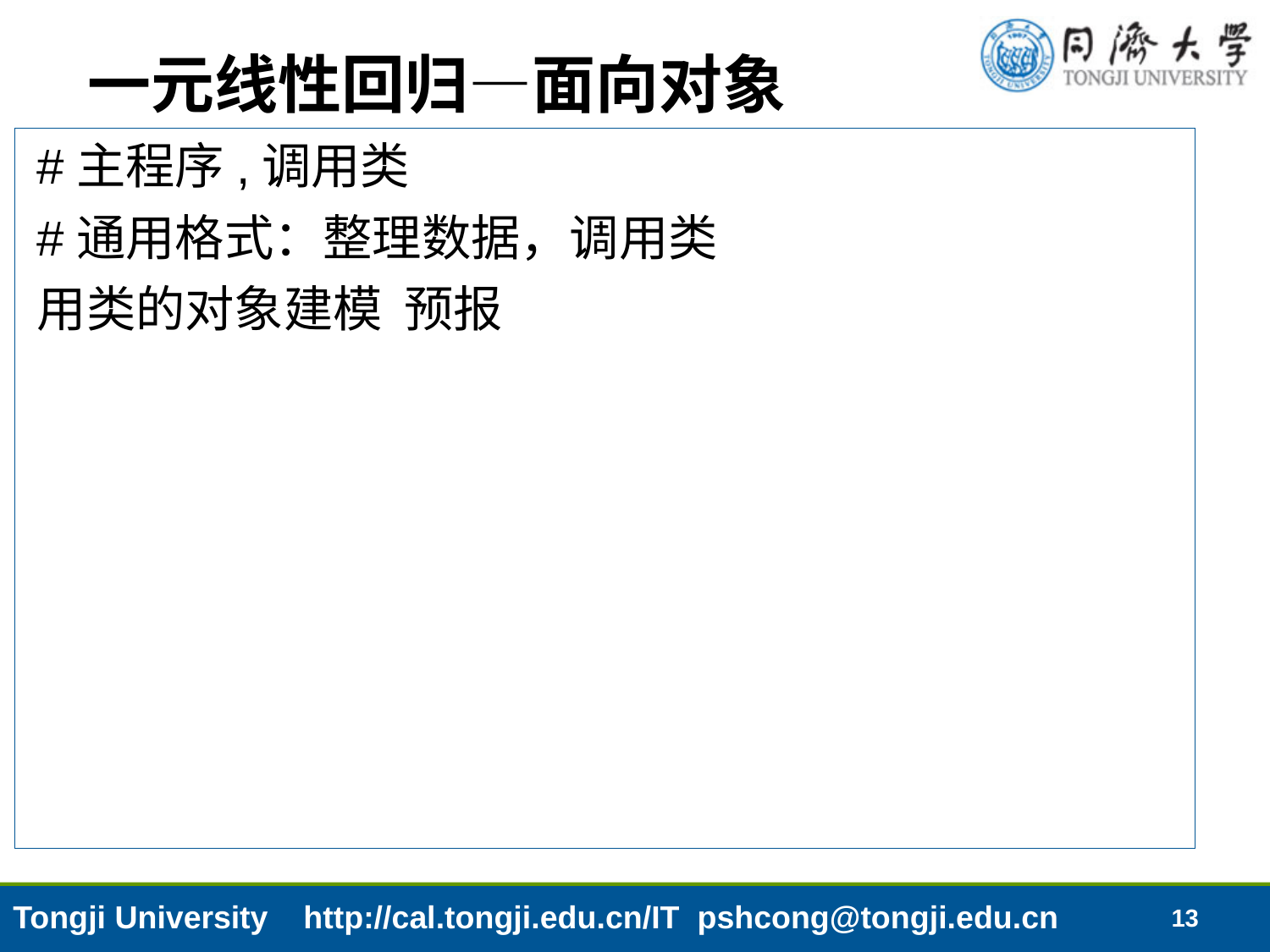

# 一元线性回归—面向对象
#主程序,调用类
#通用格式：整理数据，调用类
用类的对象建模  预报